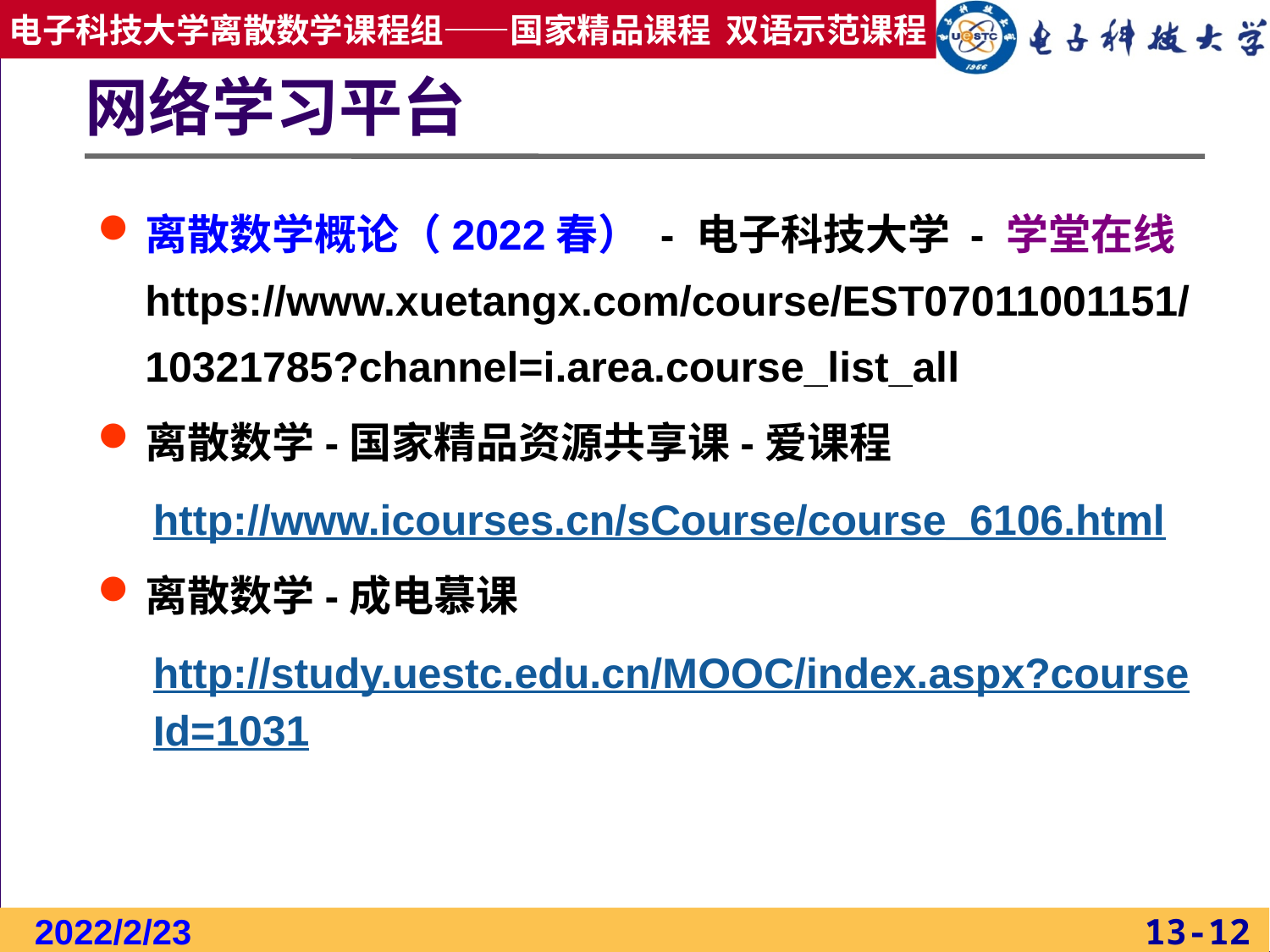

# 网络学习平台
离散数学概论（2022春） - 电子科技大学 - 学堂在线  https://www.xuetangx.com/course/EST07011001151/10321785?channel=i.area.course_list_all
离散数学-国家精品资源共享课-爱课程
http://www.icourses.cn/sCourse/course_6106.html
离散数学-成电慕课
http://study.uestc.edu.cn/MOOC/index.aspx?courseId=1031
2022/2/23